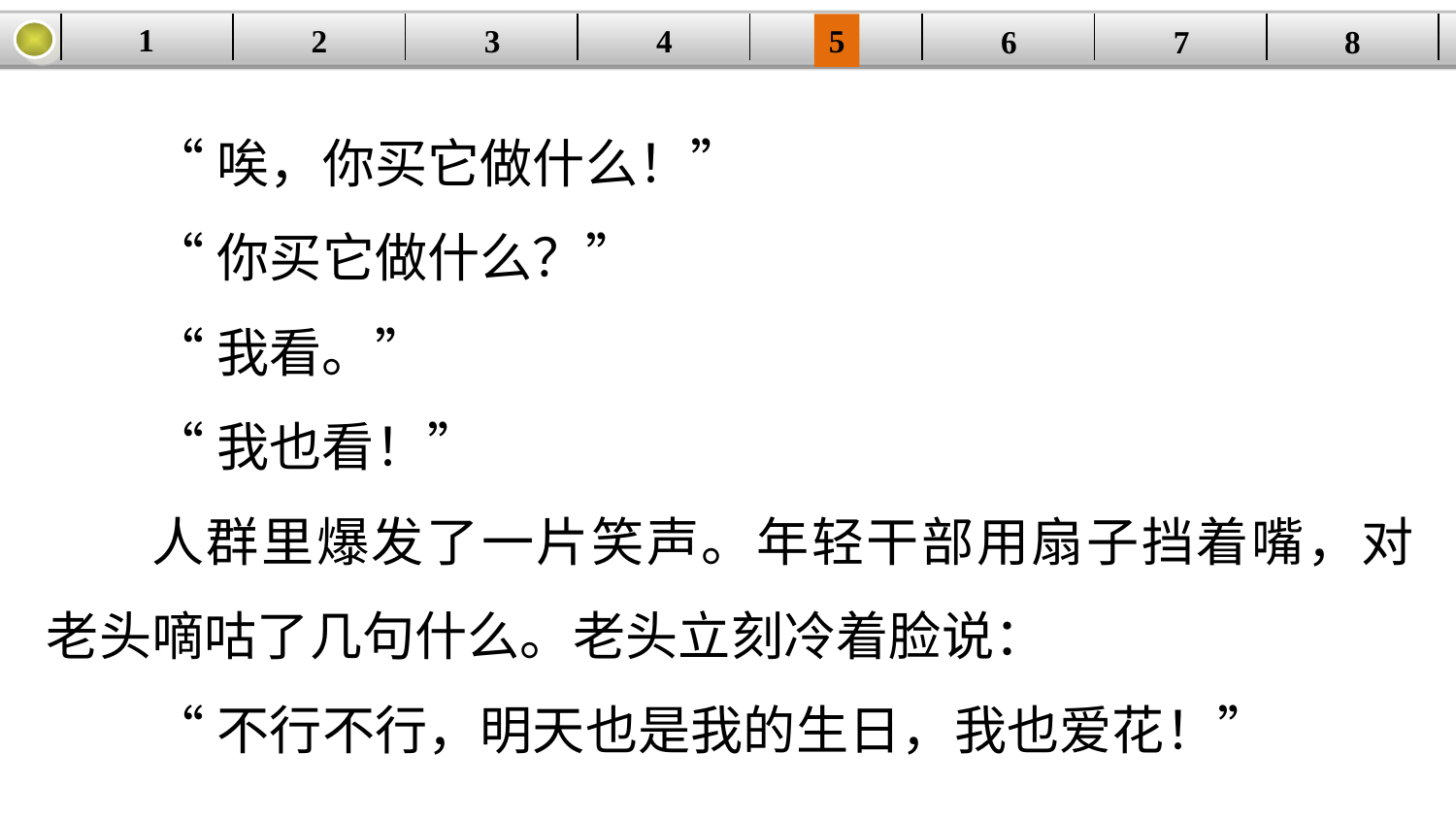

1
2
3
4
|  |  |  |  |  |  |  |  |
| --- | --- | --- | --- | --- | --- | --- | --- |
5
6
7
8

“唉，你买它做什么！”
“你买它做什么？”
“我看。”
“我也看！”
人群里爆发了一片笑声。年轻干部用扇子挡着嘴，对老头嘀咕了几句什么。老头立刻冷着脸说：
“不行不行，明天也是我的生日，我也爱花！”